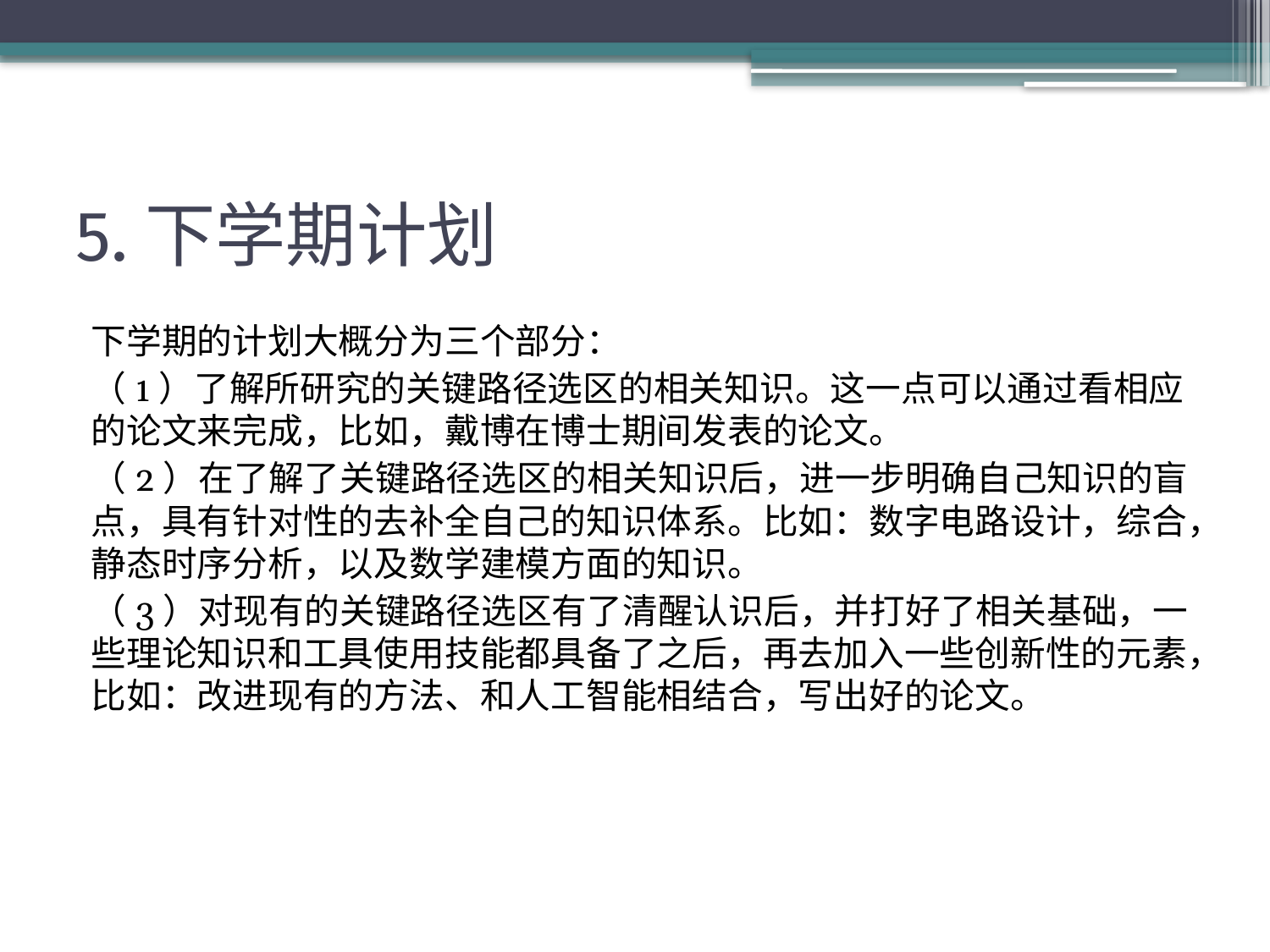

# 5.下学期计划
下学期的计划大概分为三个部分：
（1）了解所研究的关键路径选区的相关知识。这一点可以通过看相应的论文来完成，比如，戴博在博士期间发表的论文。
（2）在了解了关键路径选区的相关知识后，进一步明确自己知识的盲点，具有针对性的去补全自己的知识体系。比如：数字电路设计，综合，静态时序分析，以及数学建模方面的知识。
（3）对现有的关键路径选区有了清醒认识后，并打好了相关基础，一些理论知识和工具使用技能都具备了之后，再去加入一些创新性的元素，比如：改进现有的方法、和人工智能相结合，写出好的论文。